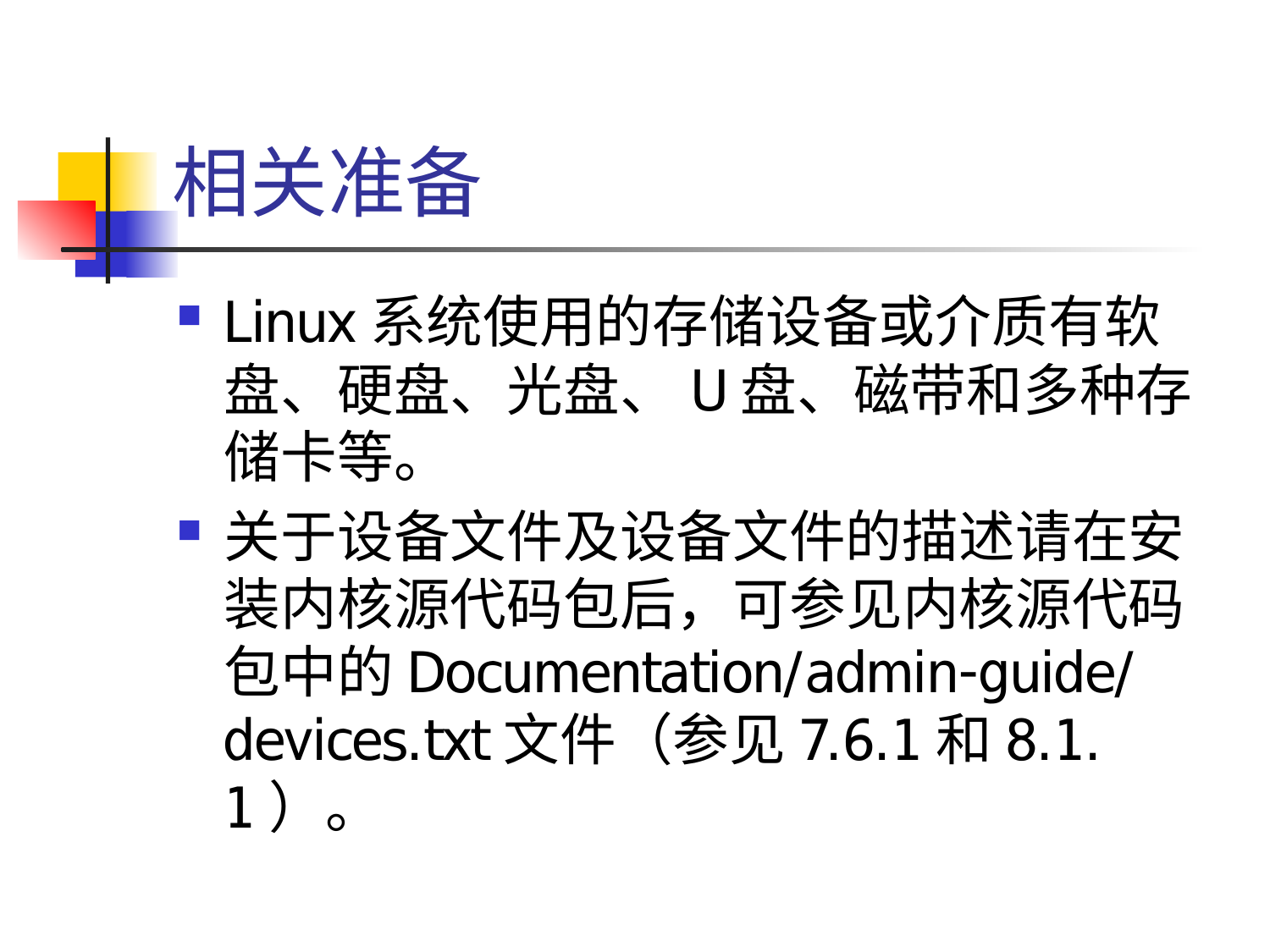

# 相关准备
Linux系统使用的存储设备或介质有软盘、硬盘、光盘、U盘、磁带和多种存储卡等。
关于设备文件及设备文件的描述请在安装内核源代码包后，可参见内核源代码包中的Documentation/admin-guide/devices.txt文件（参见7.6.1和8.1.1）。